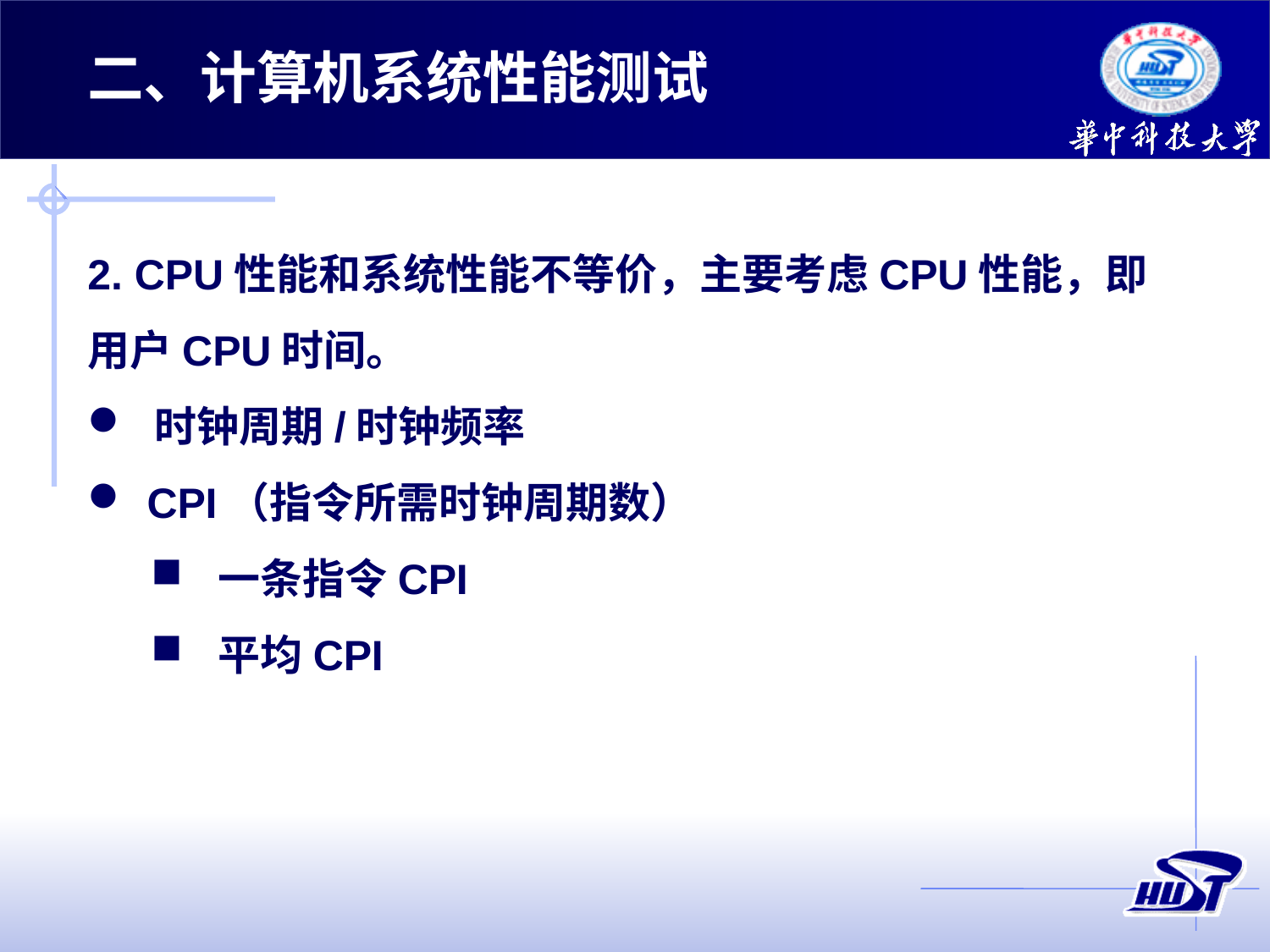

二、计算机系统性能测试
2. CPU性能和系统性能不等价，主要考虑CPU性能，即用户CPU时间。
 时钟周期/时钟频率
 CPI（指令所需时钟周期数）
 一条指令CPI
 平均CPI